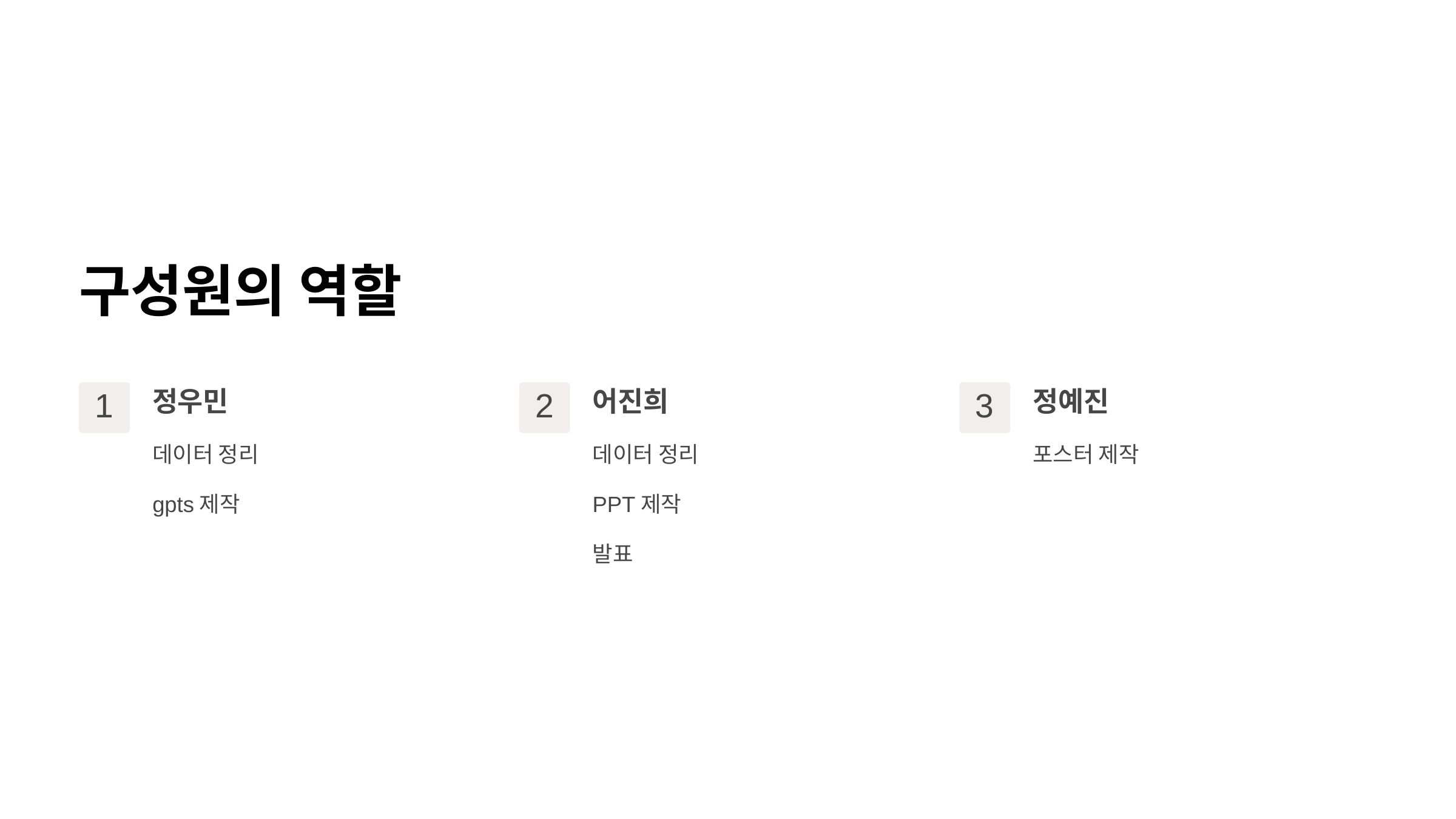

구성원의 역할

정우민

어진희

정예진
1
2
3
데이터 정리
데이터 정리
포스터 제작
gpts제작
PPT제작

발표